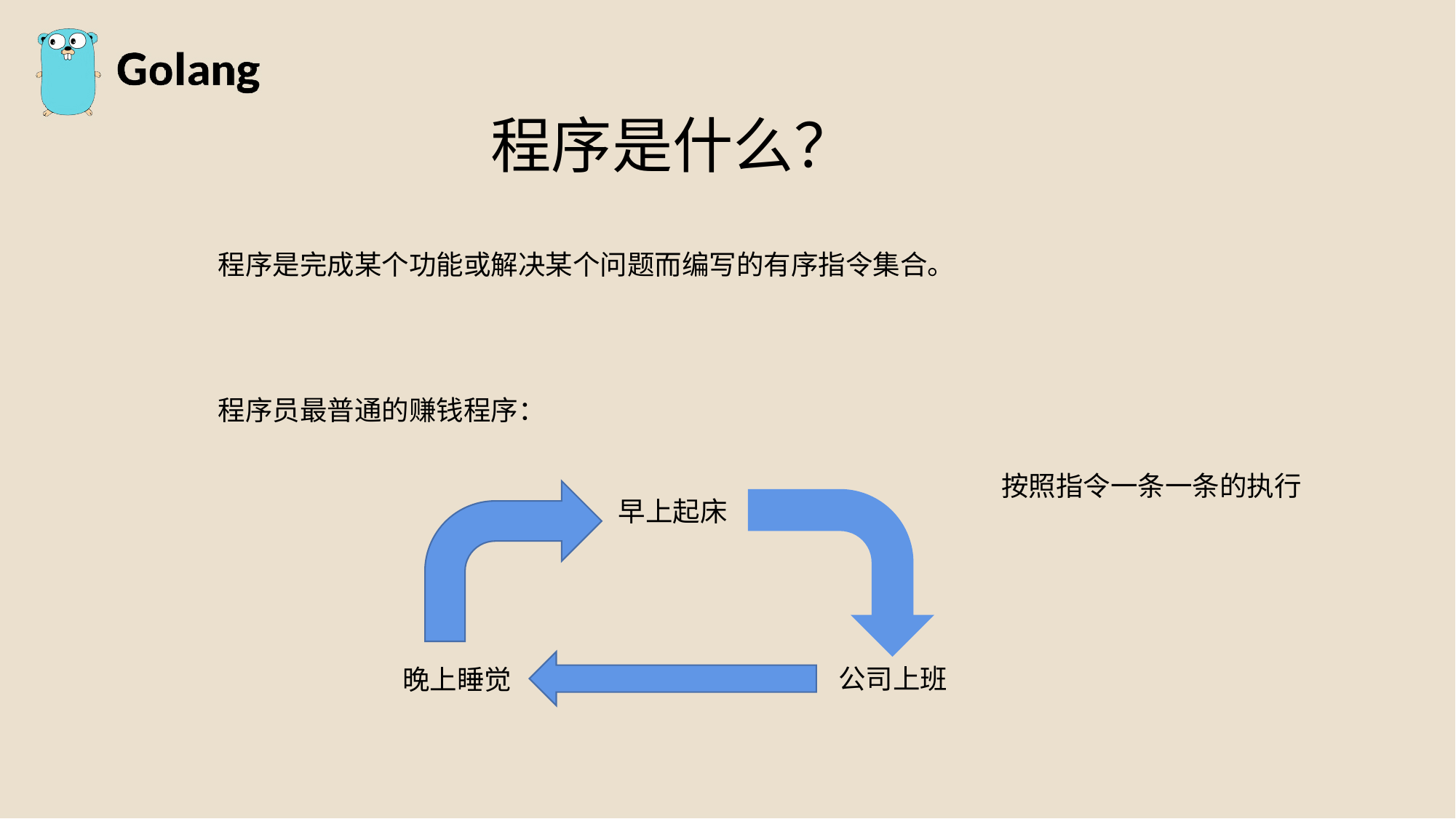

程序是什么？
程序是完成某个功能或解决某个问题而编写的有序指令集合。
程序员最普通的赚钱程序：
按照指令一条一条的执行

早上起床

公司上班
晚上睡觉